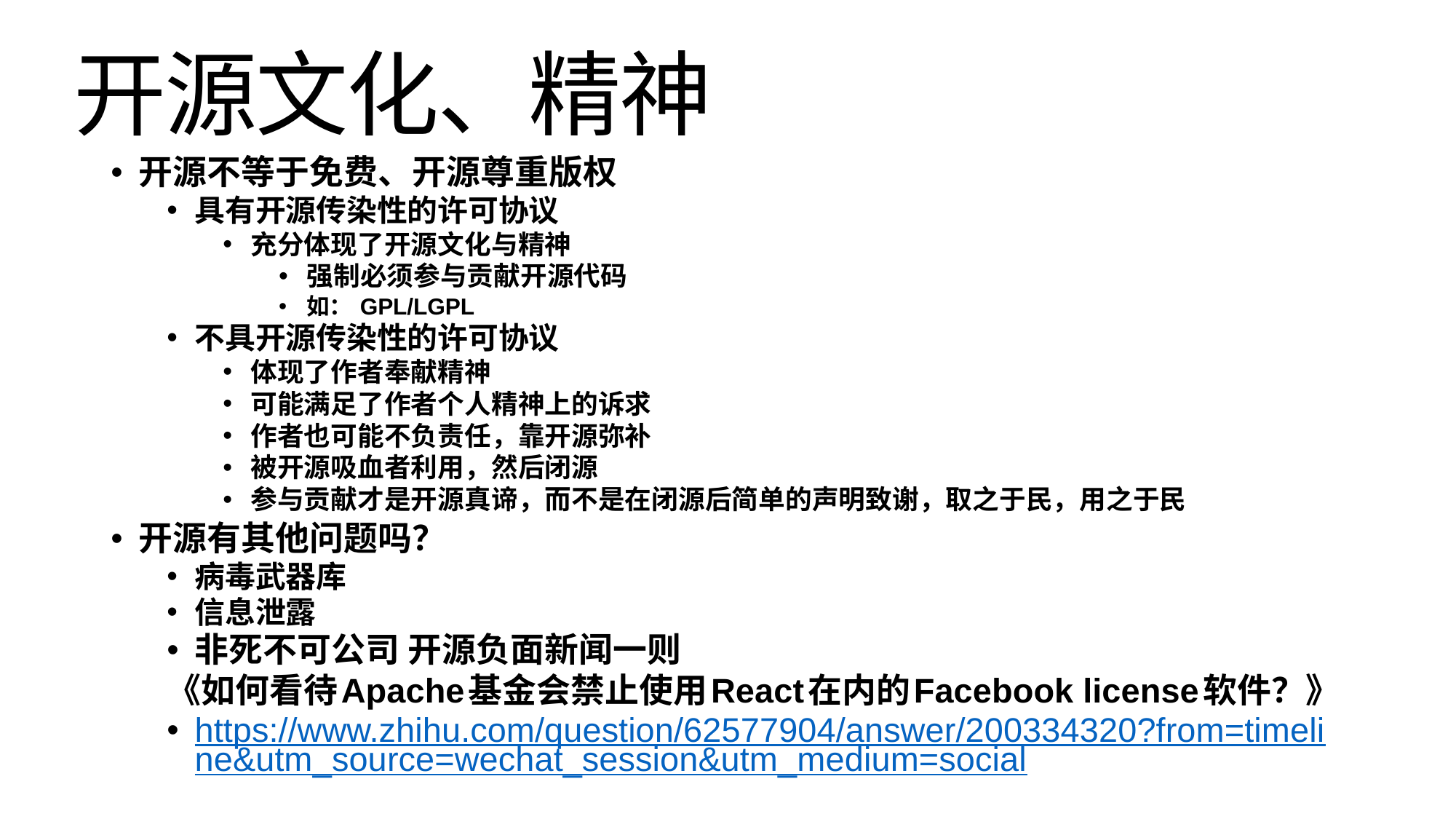

开源文化、精神
开源不等于免费、开源尊重版权
具有开源传染性的许可协议
充分体现了开源文化与精神
强制必须参与贡献开源代码
如： GPL/LGPL
不具开源传染性的许可协议
体现了作者奉献精神
可能满足了作者个人精神上的诉求
作者也可能不负责任，靠开源弥补
被开源吸血者利用，然后闭源
参与贡献才是开源真谛，而不是在闭源后简单的声明致谢，取之于民，用之于民
开源有其他问题吗？
病毒武器库
信息泄露
非死不可公司 开源负面新闻一则
	《如何看待Apache基金会禁止使用React在内的Facebook license软件？》
https://www.zhihu.com/question/62577904/answer/200334320?from=timeline&utm_source=wechat_session&utm_medium=social